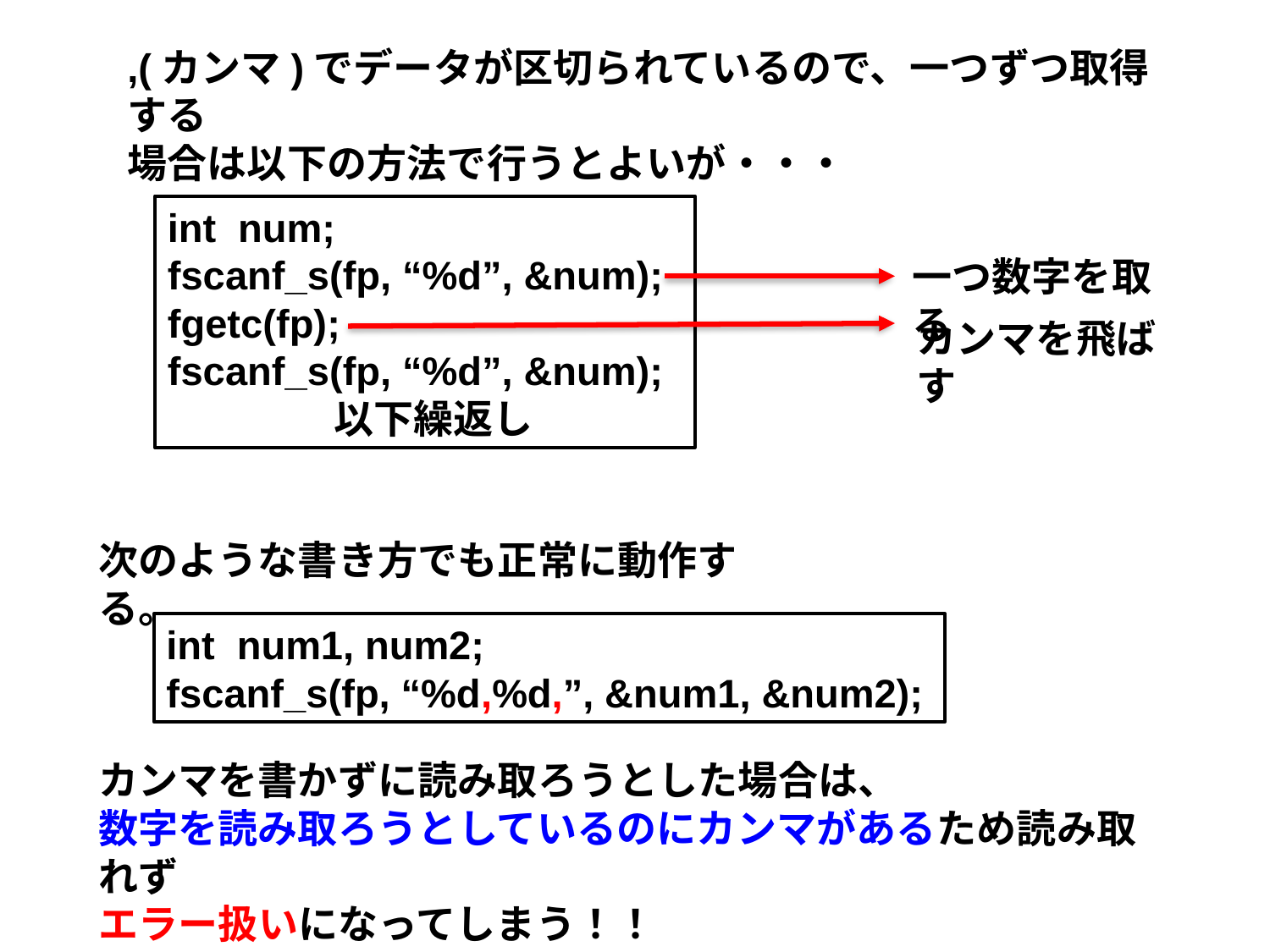

,(カンマ)でデータが区切られているので、一つずつ取得する
場合は以下の方法で行うとよいが・・・
int  num;
fscanf_s(fp, “%d”, &num);
fgetc(fp);
fscanf_s(fp, “%d”, &num);
	　以下繰返し
一つ数字を取る
カンマを飛ばす
次のような書き方でも正常に動作する。
int  num1, num2;
fscanf_s(fp, “%d,%d,”, &num1, &num2);
カンマを書かずに読み取ろうとした場合は、
数字を読み取ろうとしているのにカンマがあるため読み取れず
エラー扱いになってしまう！！